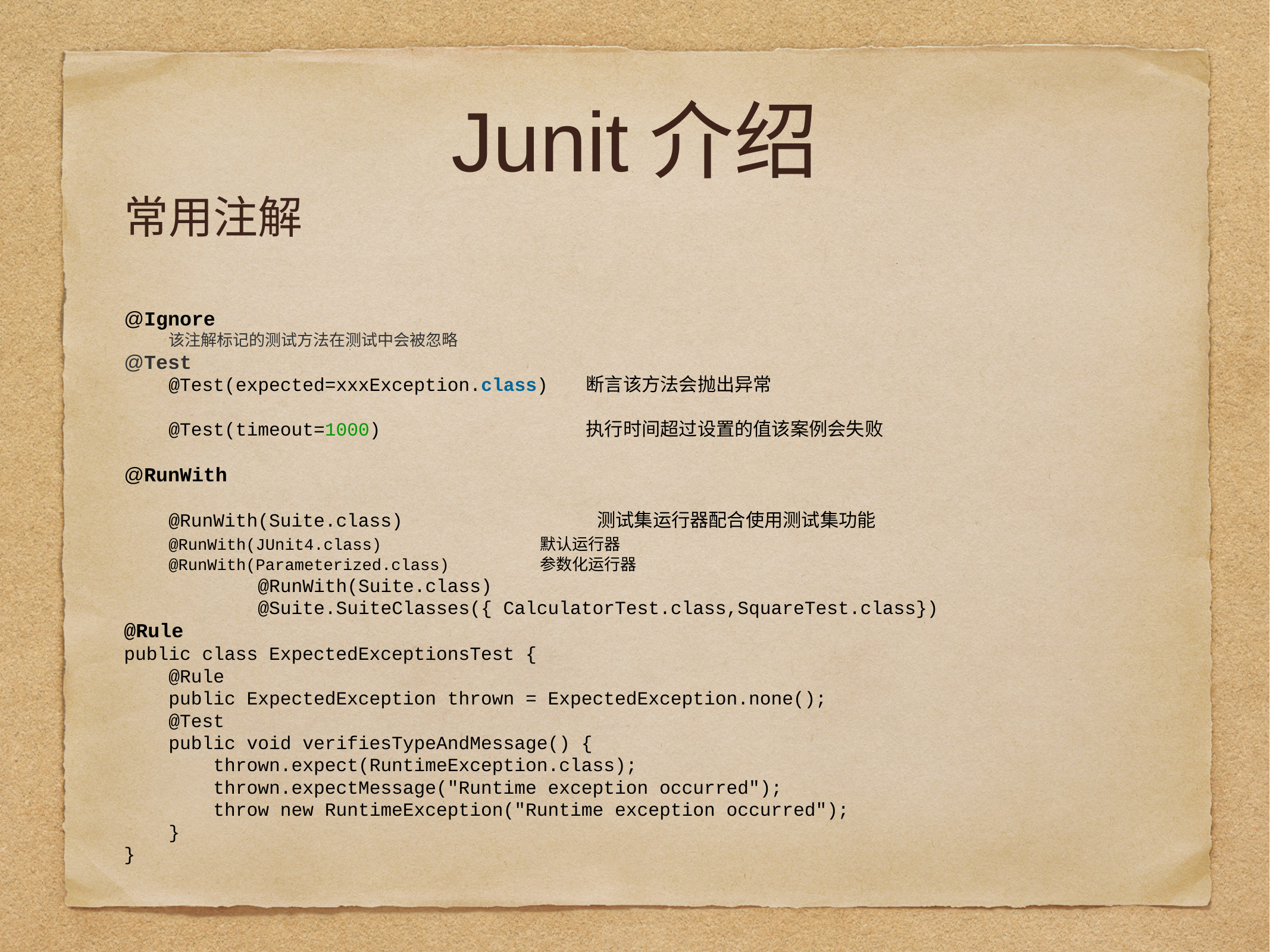

# Junit介绍
常用注解
@Ignore
	该注解标记的测试方法在测试中会被忽略
@Test
	@Test(expected=xxxException.class)   断言该方法会抛出异常

	@Test(timeout=1000)                  执行时间超过设置的值该案例会失败

@RunWith

	@RunWith(Suite.class)                 测试集运行器配合使用测试集功能
	@RunWith(JUnit4.class)                默认运行器
	@RunWith(Parameterized.class)         参数化运行器
		@RunWith(Suite.class)
		@Suite.SuiteClasses({ CalculatorTest.class,SquareTest.class})
@Rule
public class ExpectedExceptionsTest {
    @Rule
    public ExpectedException thrown = ExpectedException.none();
    @Test
    public void verifiesTypeAndMessage() {
        thrown.expect(RuntimeException.class);
        thrown.expectMessage("Runtime exception occurred");
        throw new RuntimeException("Runtime exception occurred");
    }
}